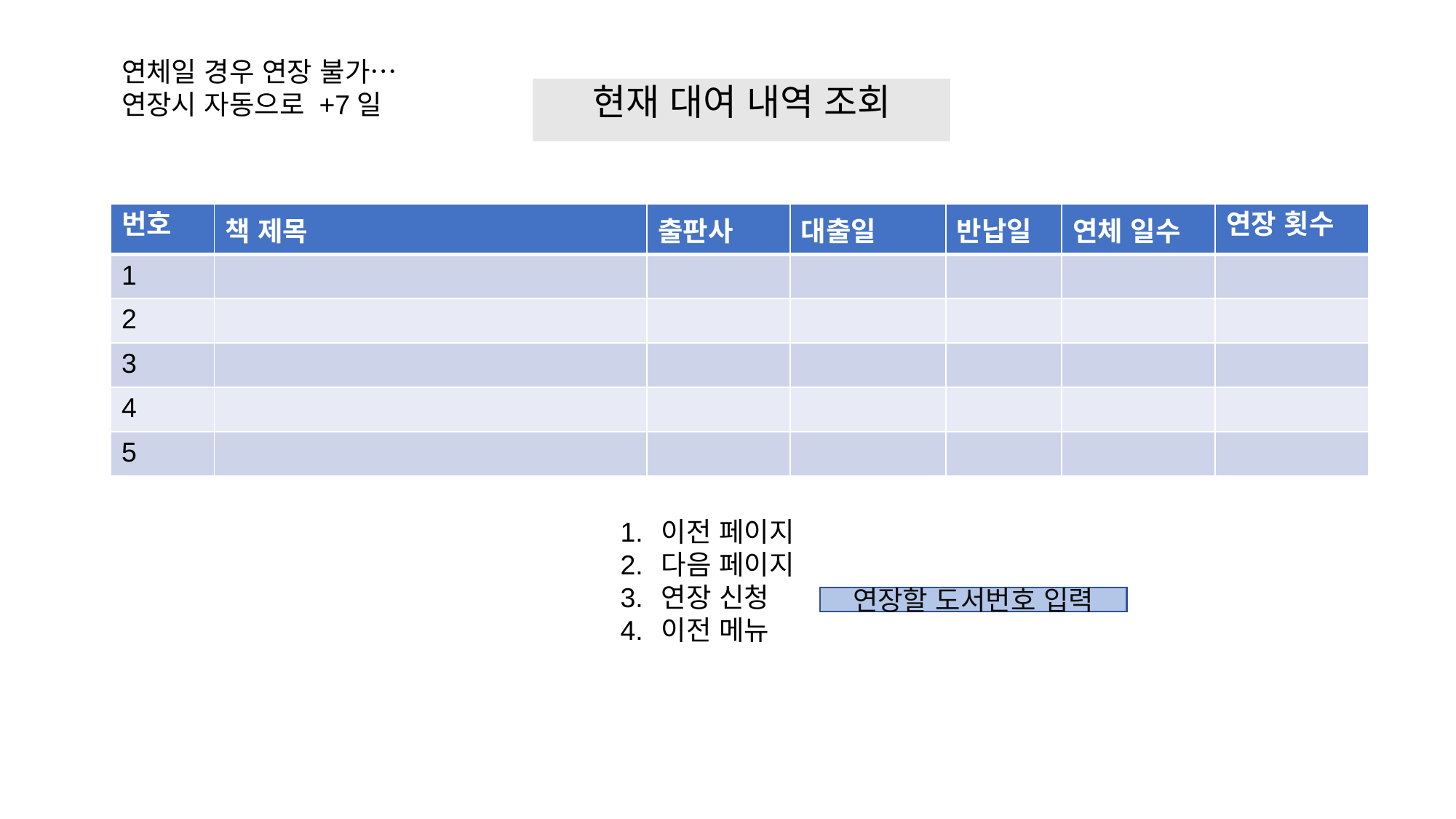

연체일 경우 연장 불가…
연장시 자동으로 +7일
현재 대여 내역 조회
| 번호 | 책 제목 | 출판사 | 대출일 | 반납일 | 연체 일수 | 연장 횟수 |
| --- | --- | --- | --- | --- | --- | --- |
| 1 |  |  |  |  |  |  |
| 2 |  |  |  |  |  |  |
| 3 |  |  |  |  |  |  |
| 4 |  |  |  |  |  |  |
| 5 |  |  |  |  |  |  |
이전 페이지
다음 페이지
연장 신청
이전 메뉴
연장할 도서번호 입력